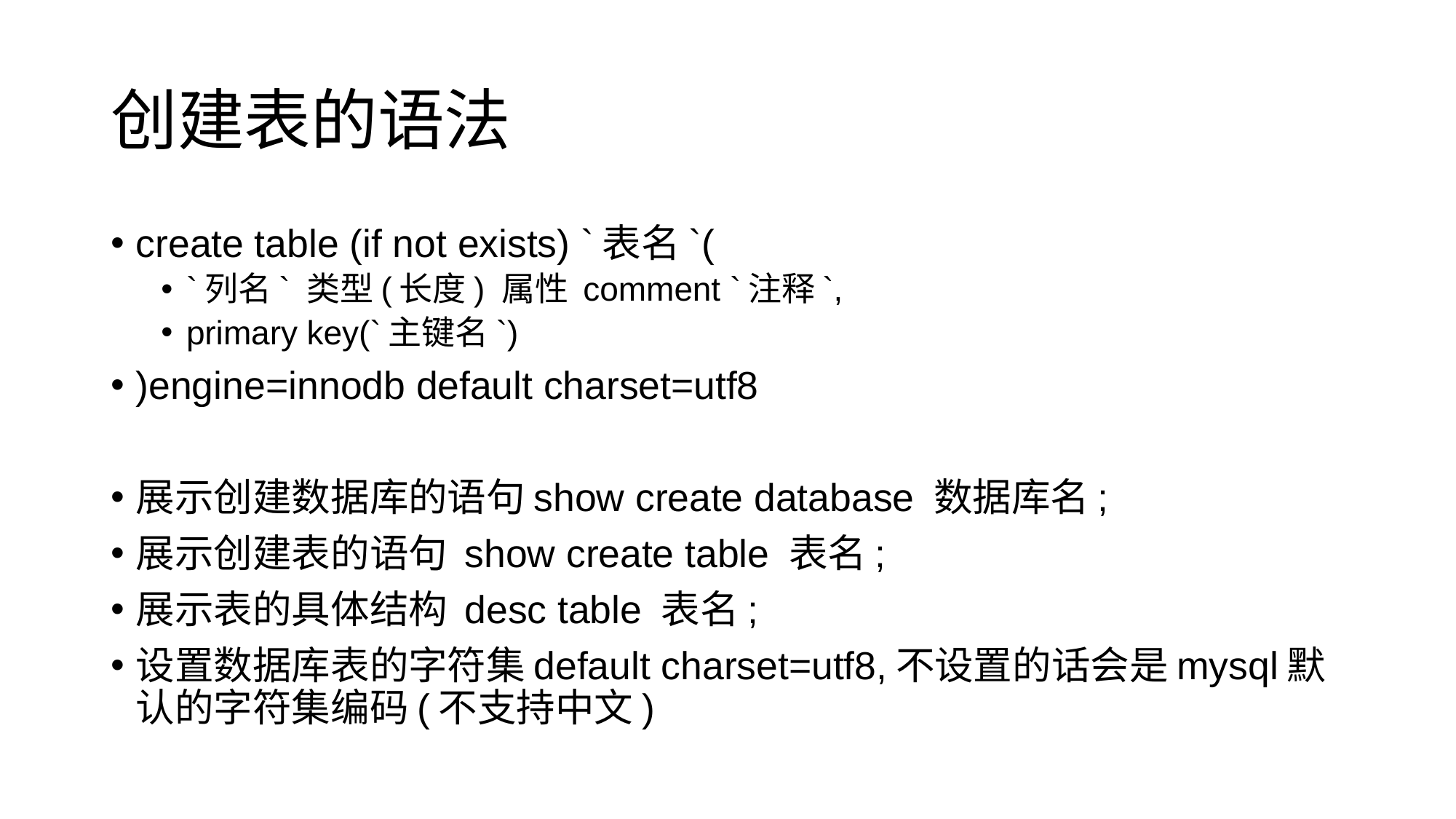

# 创建表的语法
create table (if not exists) `表名`(
`列名` 类型(长度) 属性 comment `注释`,
primary key(`主键名`)
)engine=innodb default charset=utf8

展示创建数据库的语句show create database 数据库名;
展示创建表的语句 show create table 表名;
展示表的具体结构 desc table 表名;
设置数据库表的字符集default charset=utf8,不设置的话会是mysql默认的字符集编码(不支持中文)